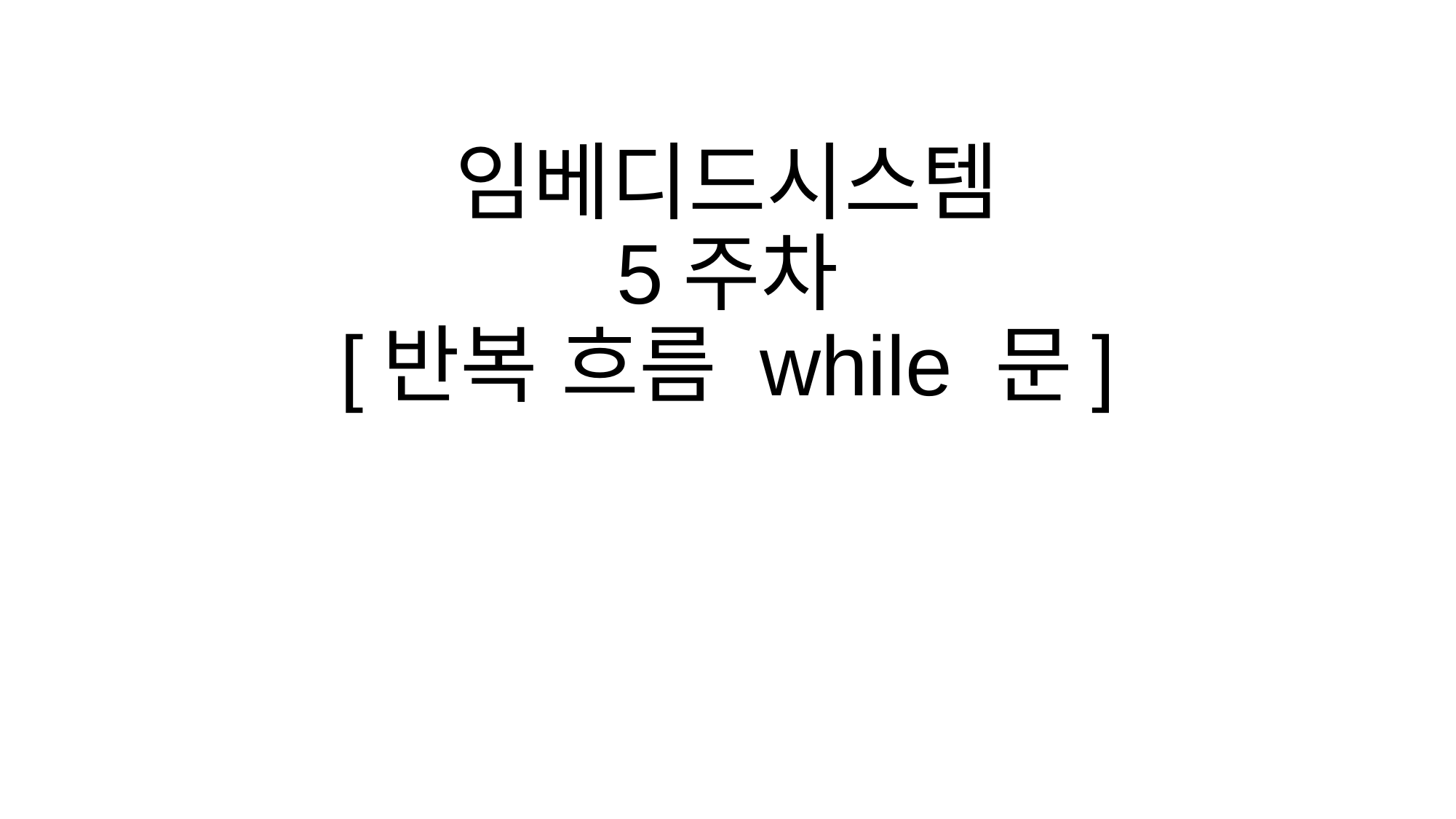

# 임베디드시스템 5주차 [반복 흐름 while 문]